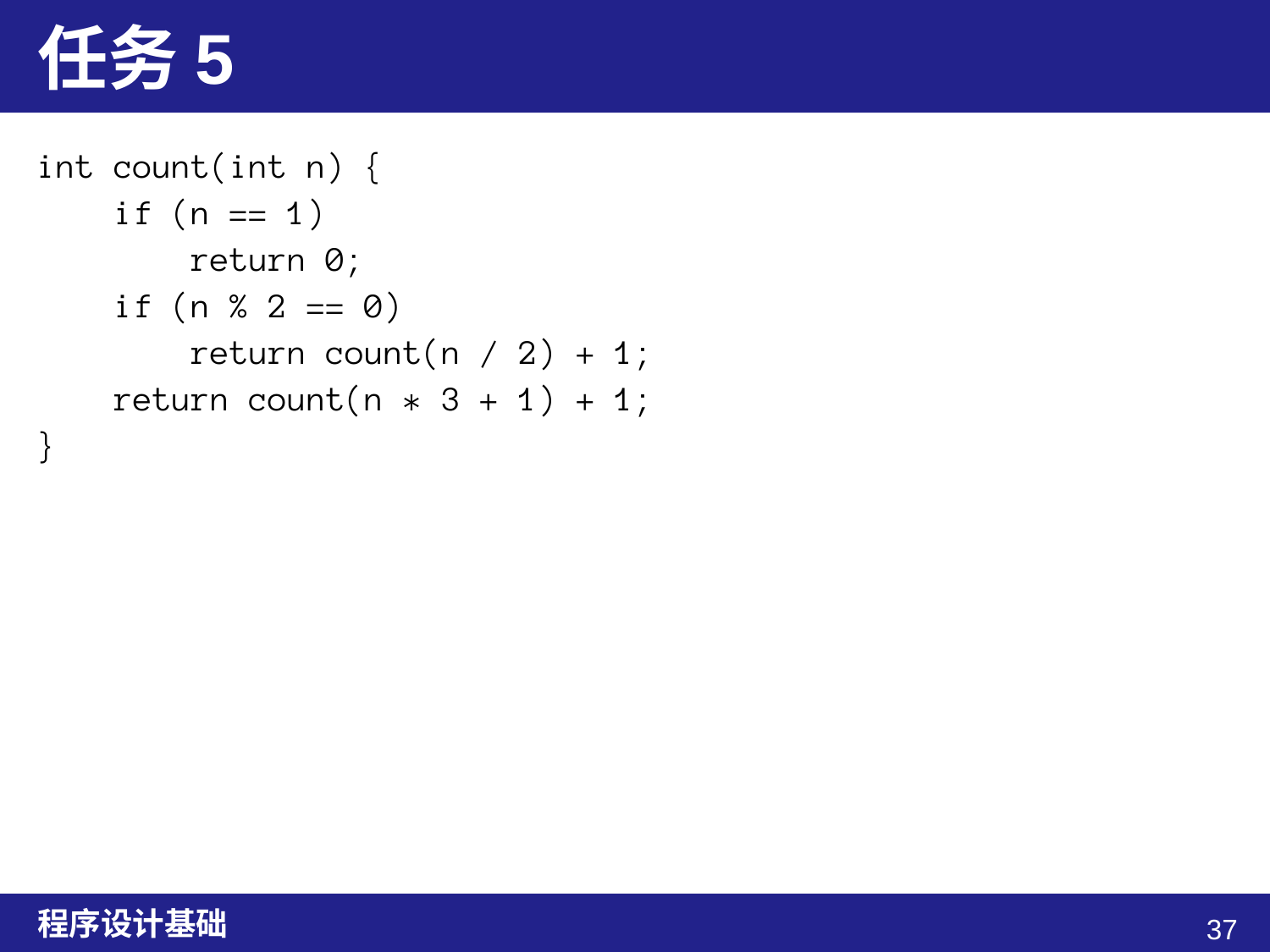

# 任务5
int count(int n) {
    if (n == 1)
        return 0;
    if (n % 2 == 0)
        return count(n / 2) + 1;
    return count(n * 3 + 1) + 1;
}